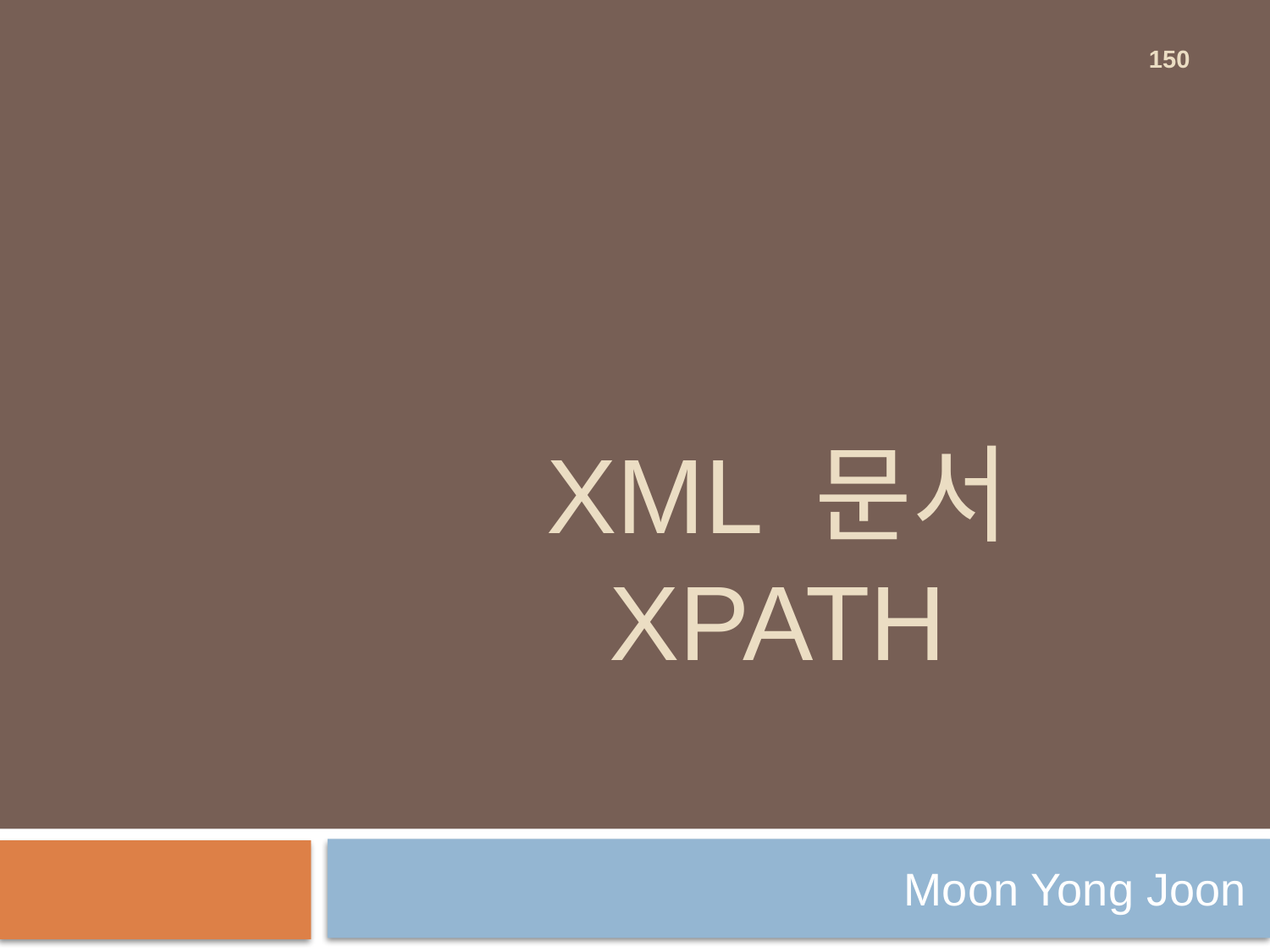

150
# Xml 문서 XPATH
Moon Yong Joon